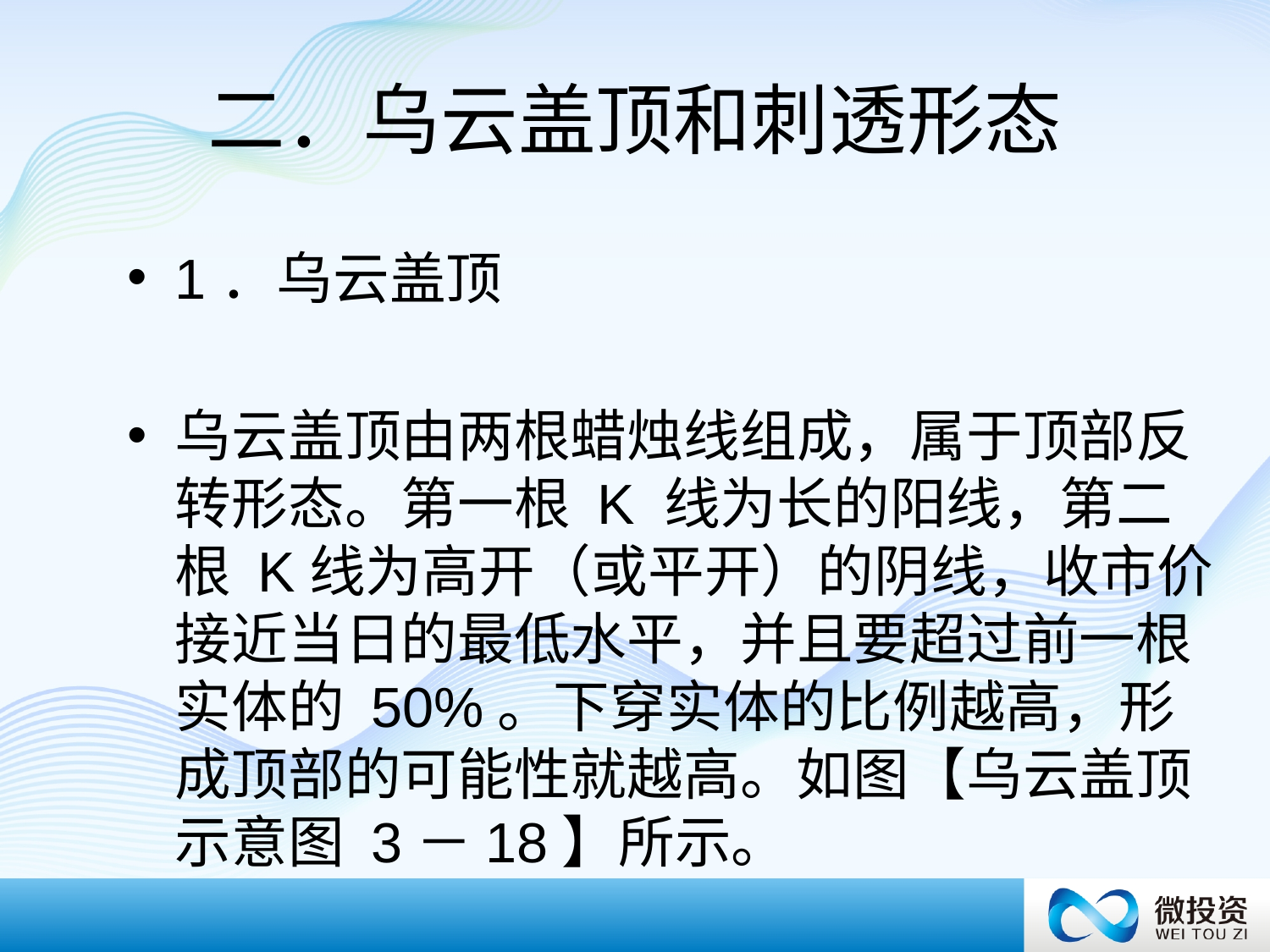

# 二．乌云盖顶和刺透形态
1．乌云盖顶

乌云盖顶由两根蜡烛线组成，属于顶部反转形态。第一根 K 线为长的阳线，第二根 K线为高开（或平开）的阴线，收市价接近当日的最低水平，并且要超过前一根实体的 50%。下穿实体的比例越高，形成顶部的可能性就越高。如图【乌云盖顶示意图 3－18】所示。